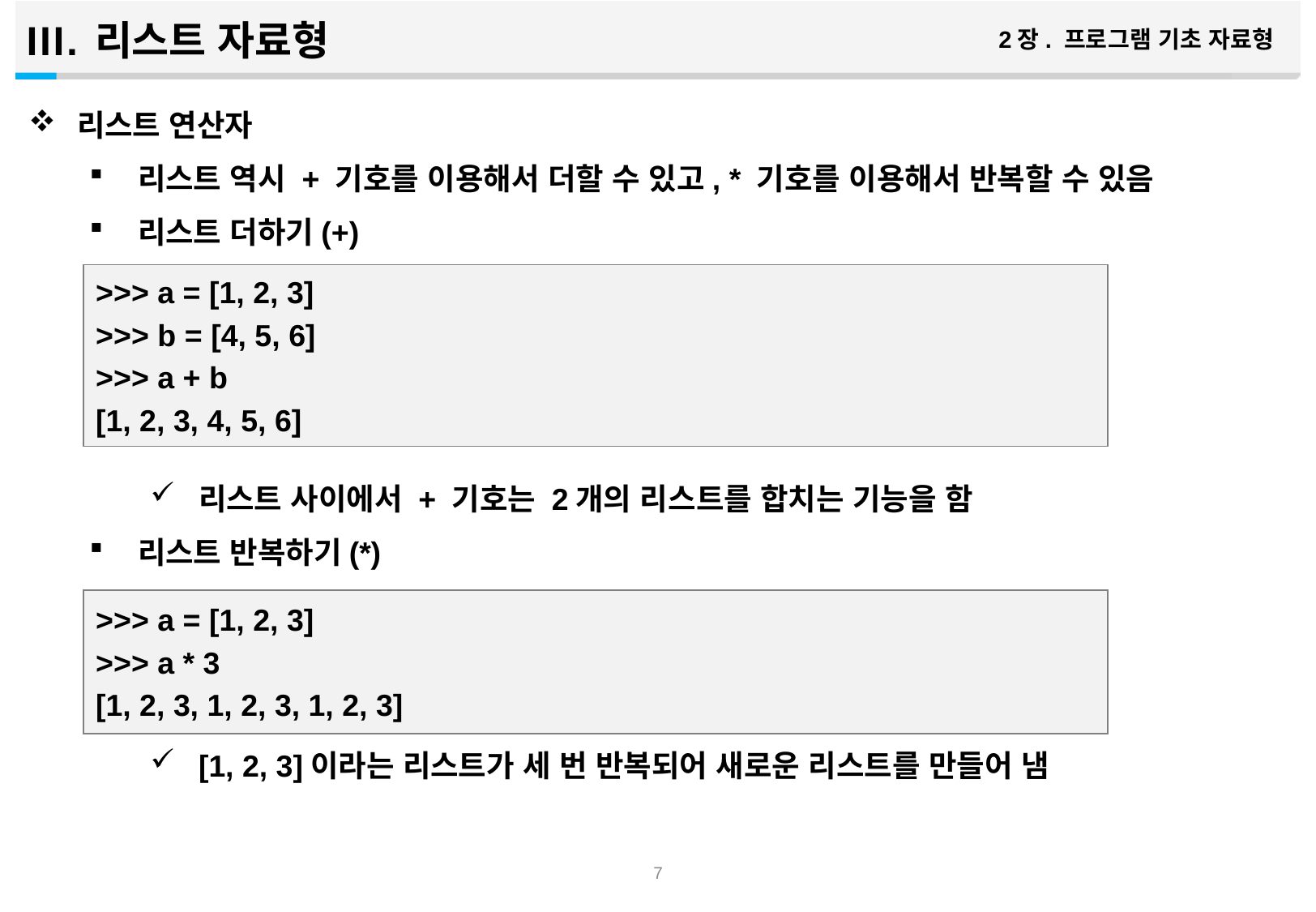

리스트 자료형
2장. 프로그램 기초 자료형
리스트 연산자
리스트 역시 + 기호를 이용해서 더할 수 있고, * 기호를 이용해서 반복할 수 있음
리스트 더하기(+)

리스트 사이에서 + 기호는 2개의 리스트를 합치는 기능을 함
리스트 반복하기(*)

[1, 2, 3]이라는 리스트가 세 번 반복되어 새로운 리스트를 만들어 냄
>>> a = [1, 2, 3]
>>> b = [4, 5, 6]
>>> a + b
[1, 2, 3, 4, 5, 6]
>>> a = [1, 2, 3]
>>> a * 3
[1, 2, 3, 1, 2, 3, 1, 2, 3]
7